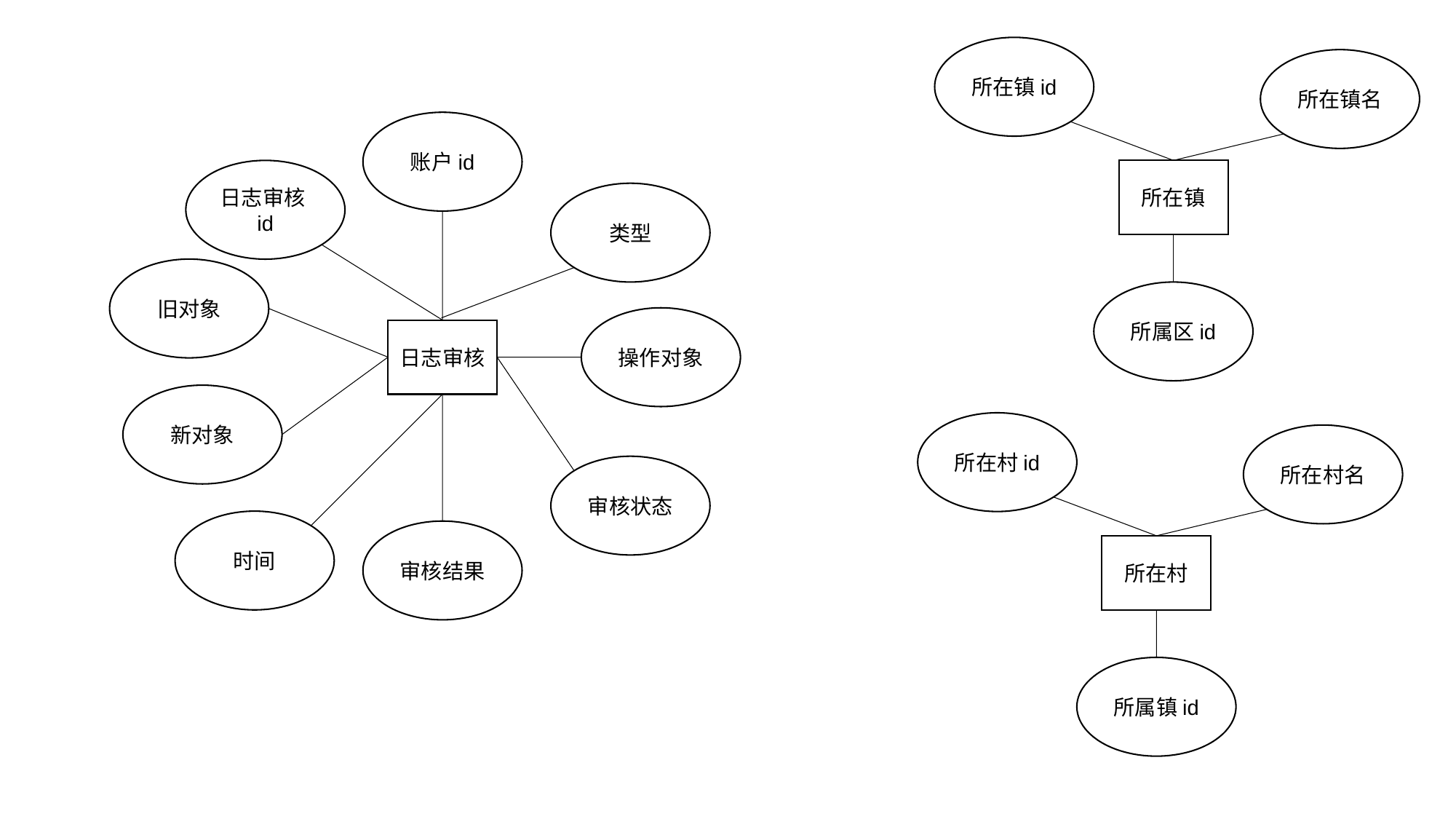

所在镇id
所在镇名
账户id
日志审核id
所在镇
类型
旧对象
所属区id
操作对象
日志审核
新对象
所在村id
所在村名
审核状态
时间
审核结果
所在村
所属镇id